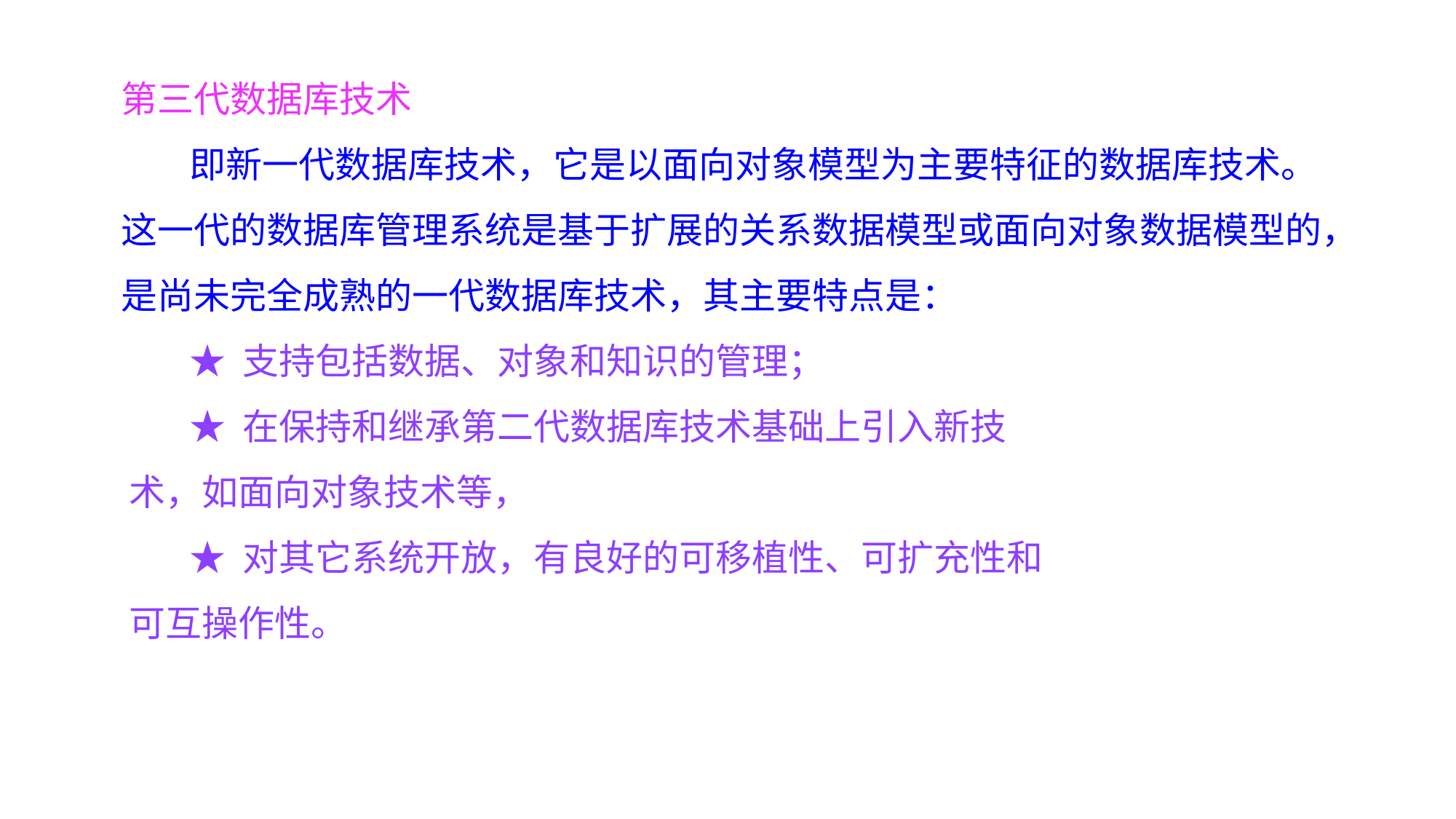

第三代数据库技术
即新一代数据库技术，它是以面向对象模型为主要特征的数据库技术。这一代的数据库管理系统是基于扩展的关系数据模型或面向对象数据模型的，是尚未完全成熟的一代数据库技术，其主要特点是：
★ 支持包括数据、对象和知识的管理；
★ 在保持和继承第二代数据库技术基础上引入新技
 术，如面向对象技术等，
★ 对其它系统开放，有良好的可移植性、可扩充性和
 可互操作性。